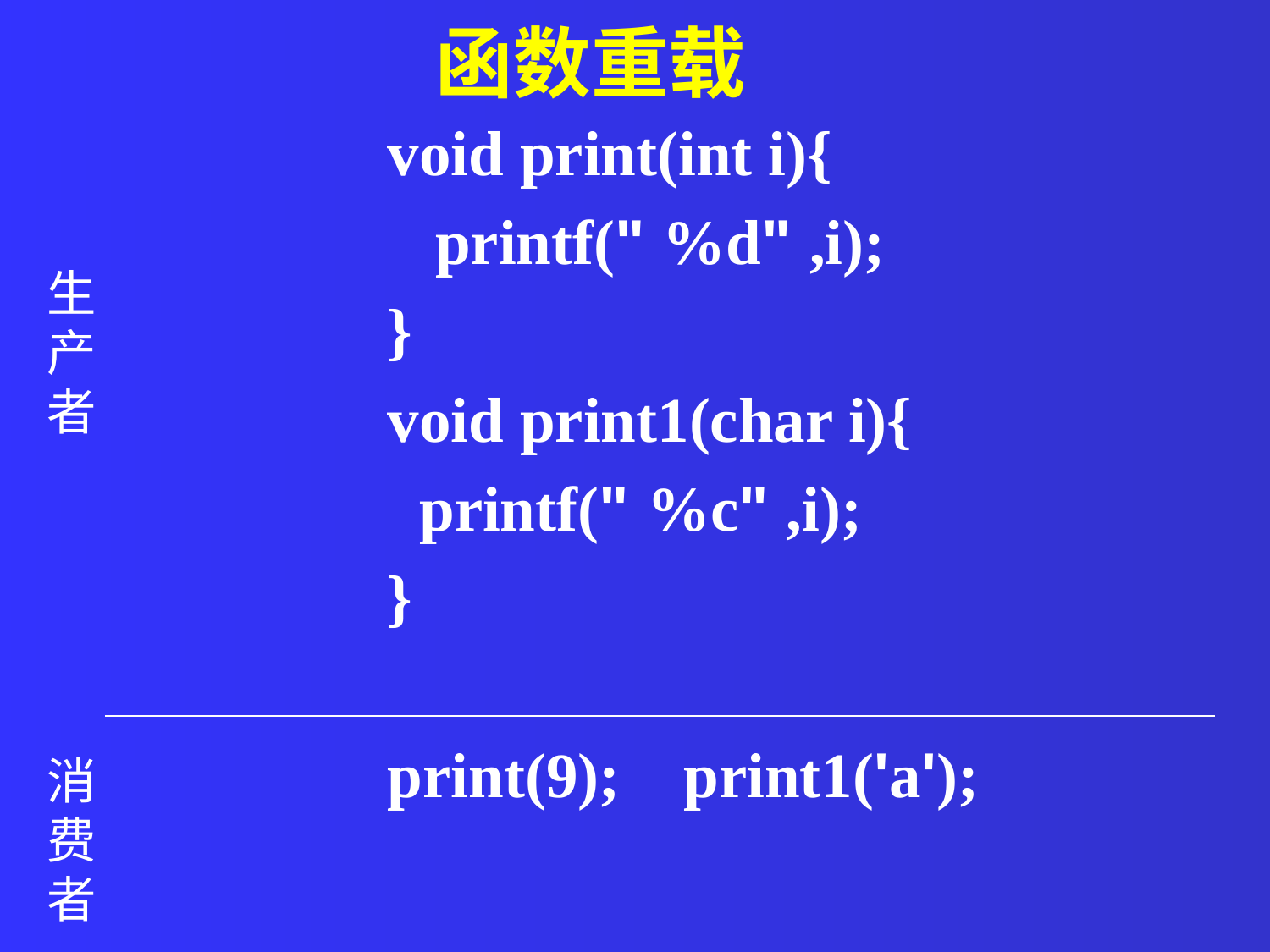

函数重载
void print(int i){
   printf(" %d" ,i);
}
void print1(char i){
  printf(" %c" ,i);
}

print(9);    print1('a');
生
产
者
消
费
者